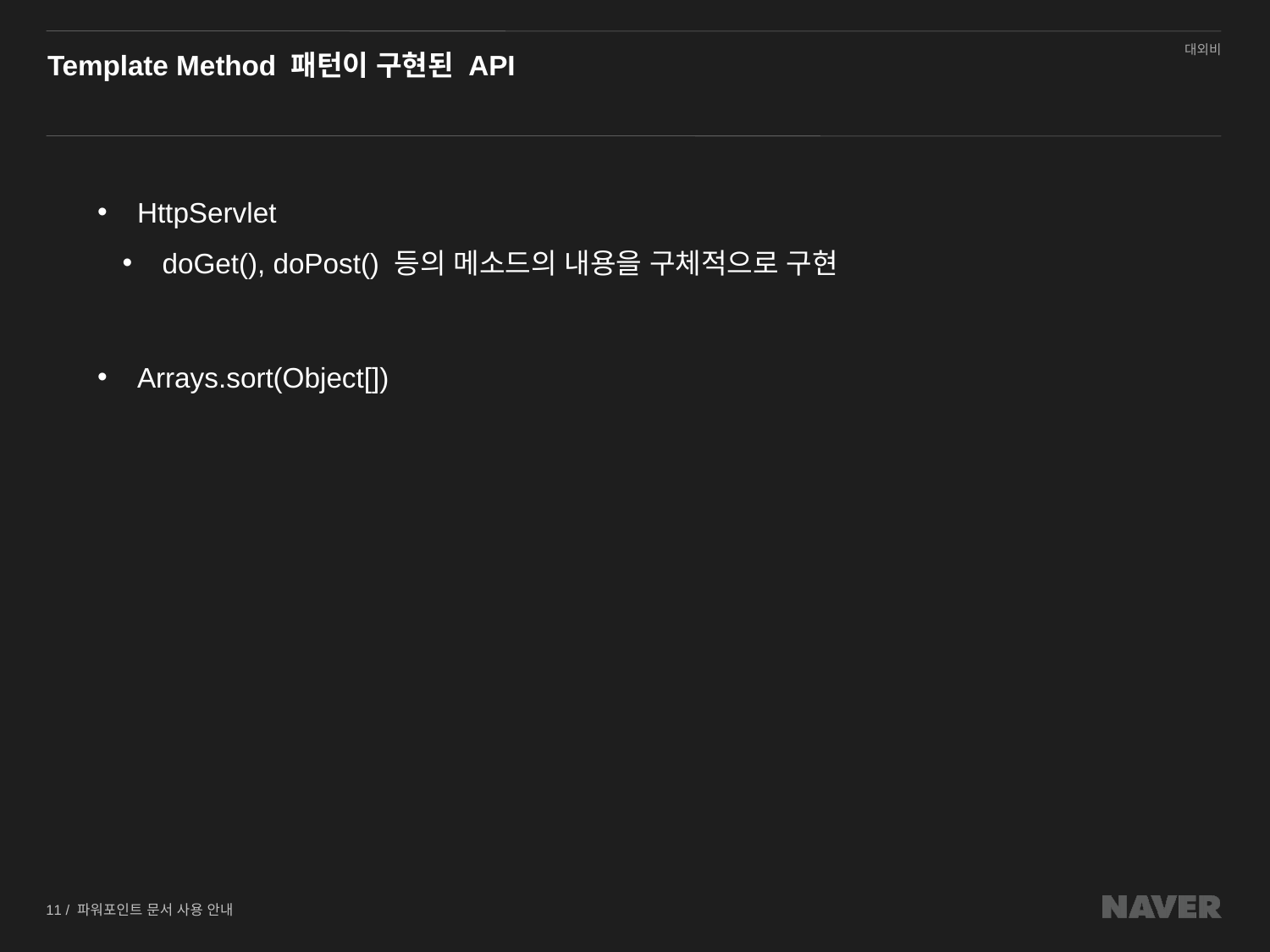

# Template Method 패턴이 구현된 API
HttpServlet
doGet(), doPost() 등의 메소드의 내용을 구체적으로 구현

Arrays.sort(Object[])